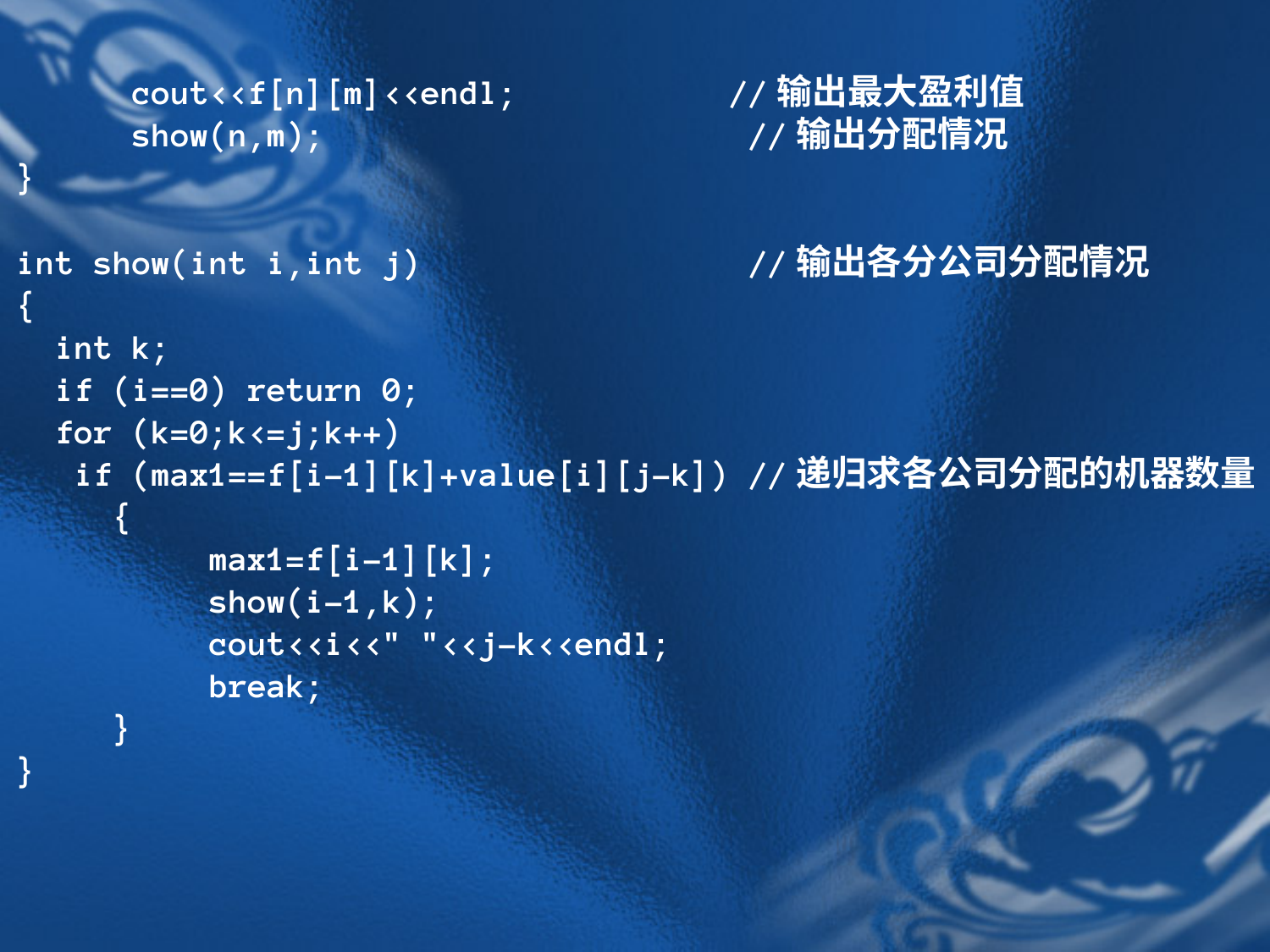

cout<<f[n][m]<<endl;           //输出最大盈利值
      show(n,m);                      //输出分配情况
}

int show(int i,int j)                 //输出各分公司分配情况
{
  int k;
  if (i==0) return 0;
  for (k=0;k<=j;k++)
   if (max1==f[i-1][k]+value[i][j-k]) //递归求各公司分配的机器数量
     {
          max1=f[i-1][k];
          show(i-1,k);
          cout<<i<<" "<<j-k<<endl;
          break;
     }
}